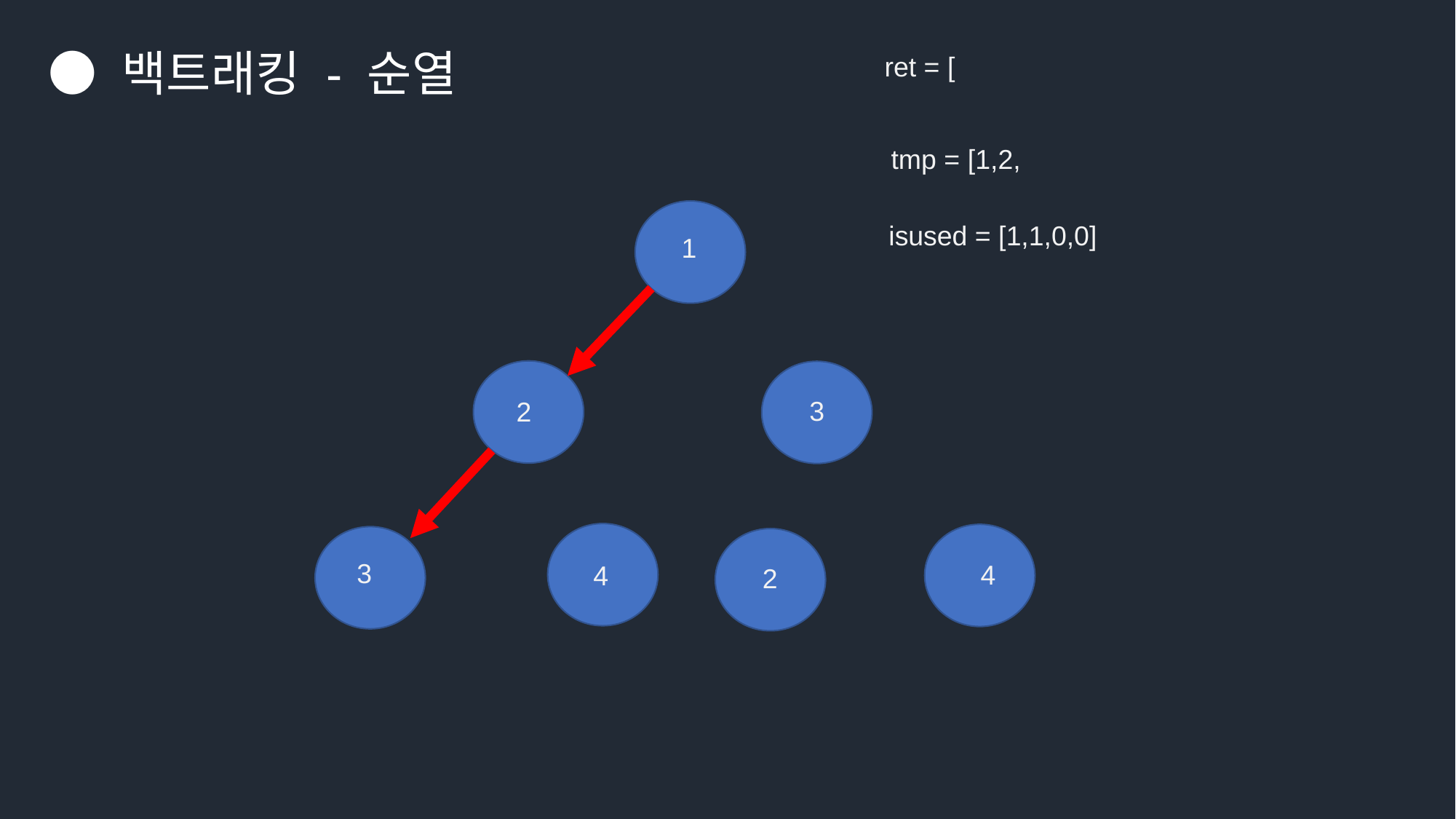

● 백트래킹 - 순열
ret = [
tmp = [1,2,

isused = [1,1,0,0]
1

3
2

3
4
4
2